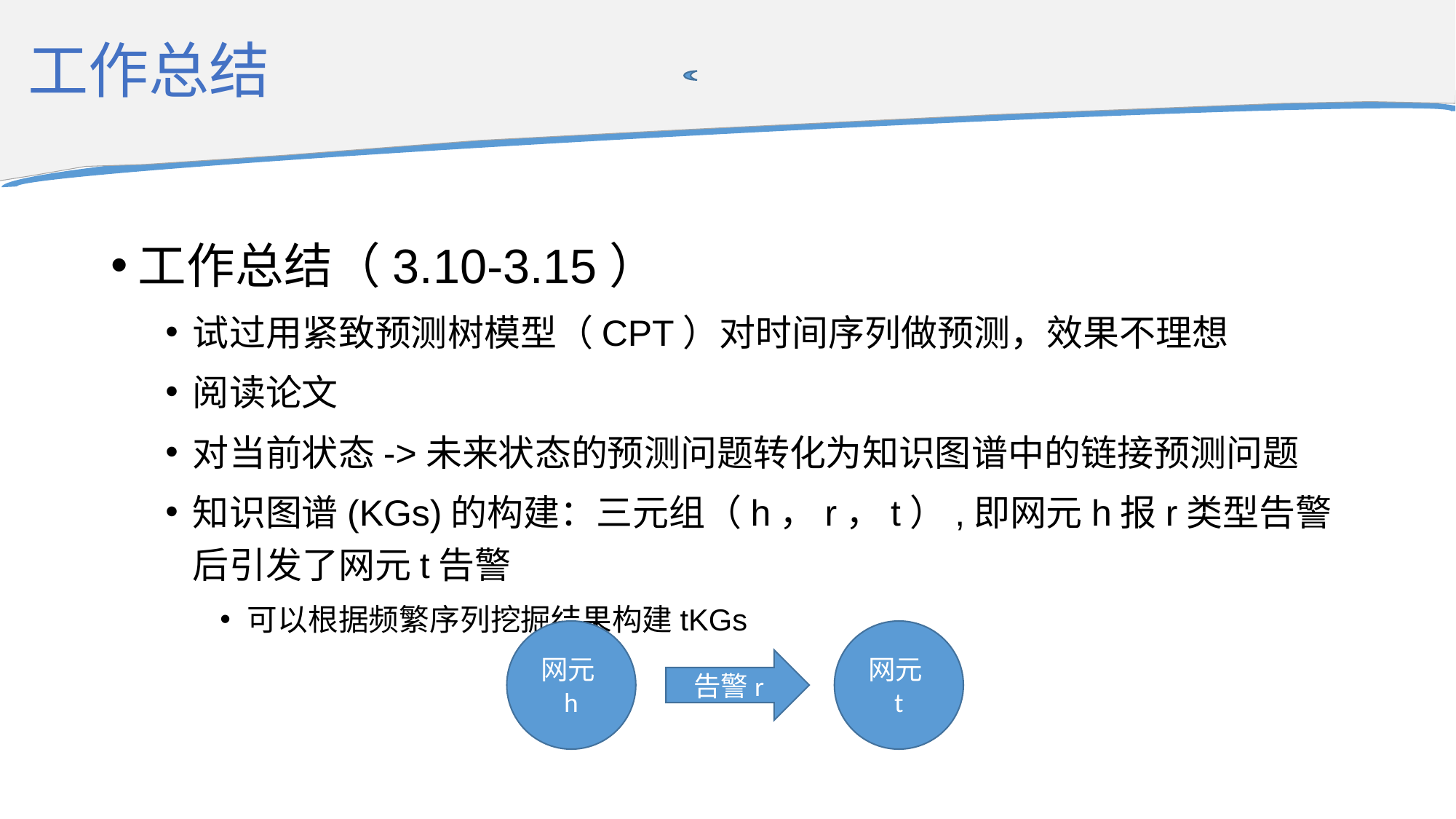

# 工作总结
工作总结（3.10-3.15）
试过用紧致预测树模型（CPT）对时间序列做预测，效果不理想
阅读论文
对当前状态->未来状态的预测问题转化为知识图谱中的链接预测问题
知识图谱(KGs)的构建：三元组（h，r，t）,即网元h报r类型告警后引发了网元t告警
可以根据频繁序列挖掘结果构建tKGs

网元h
网元t
告警r